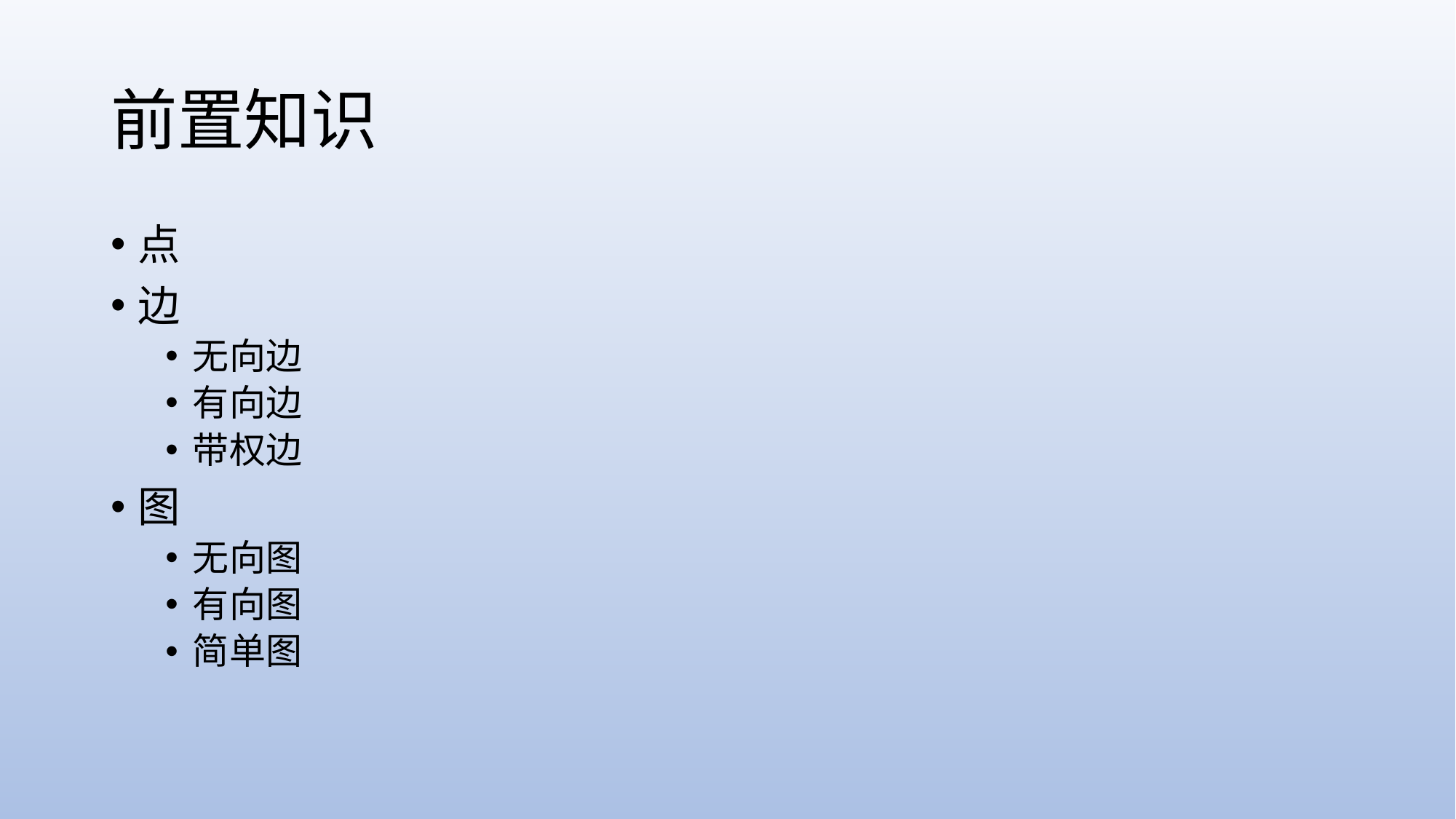

# 前置知识
点
边
无向边
有向边
带权边
图
无向图
有向图
简单图